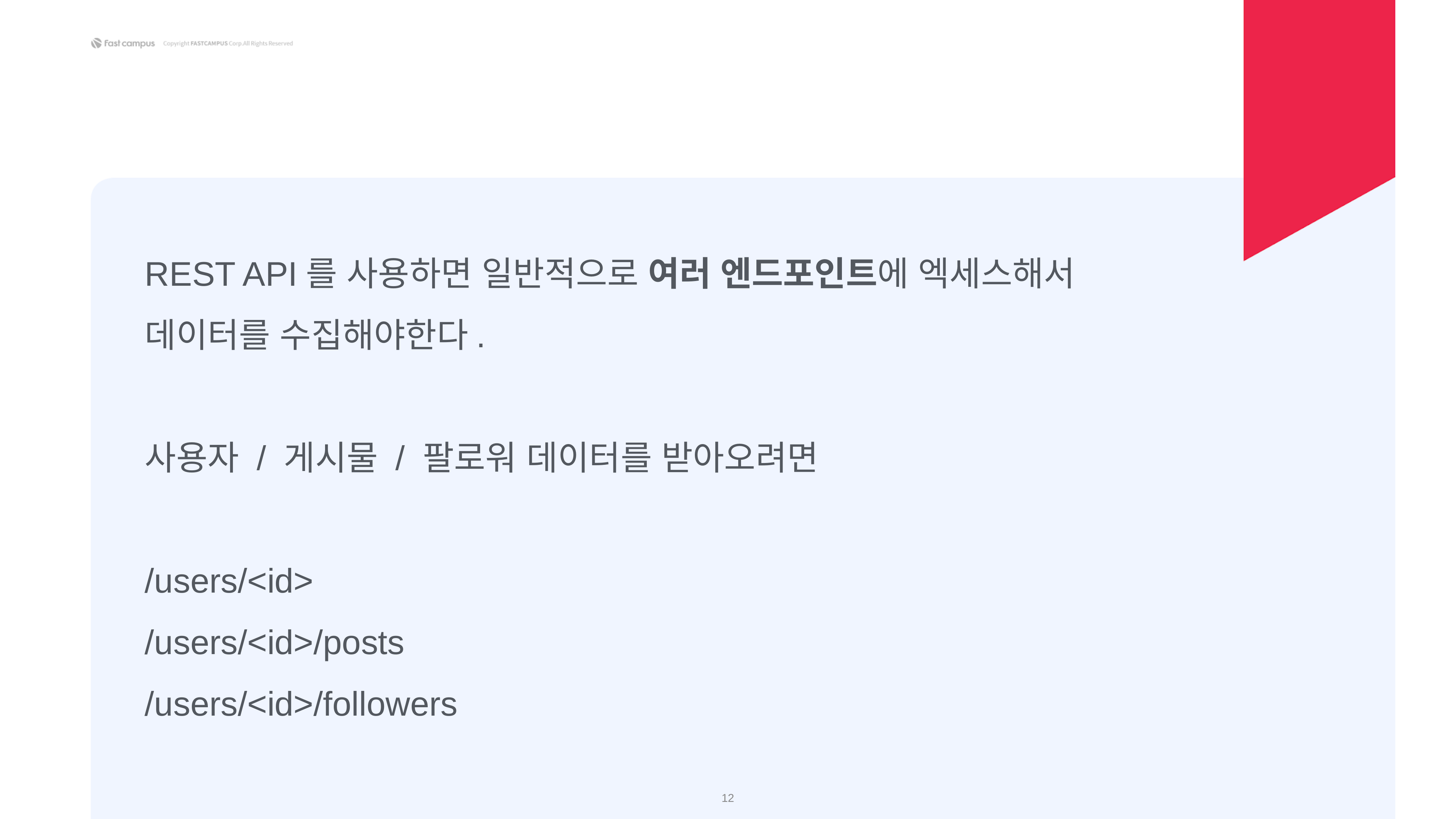

REST API를 사용하면 일반적으로 여러 엔드포인트에 엑세스해서 데이터를 수집해야한다.

사용자 / 게시물 / 팔로워 데이터를 받아오려면

/users/<id>
/users/<id>/posts
/users/<id>/followers
12